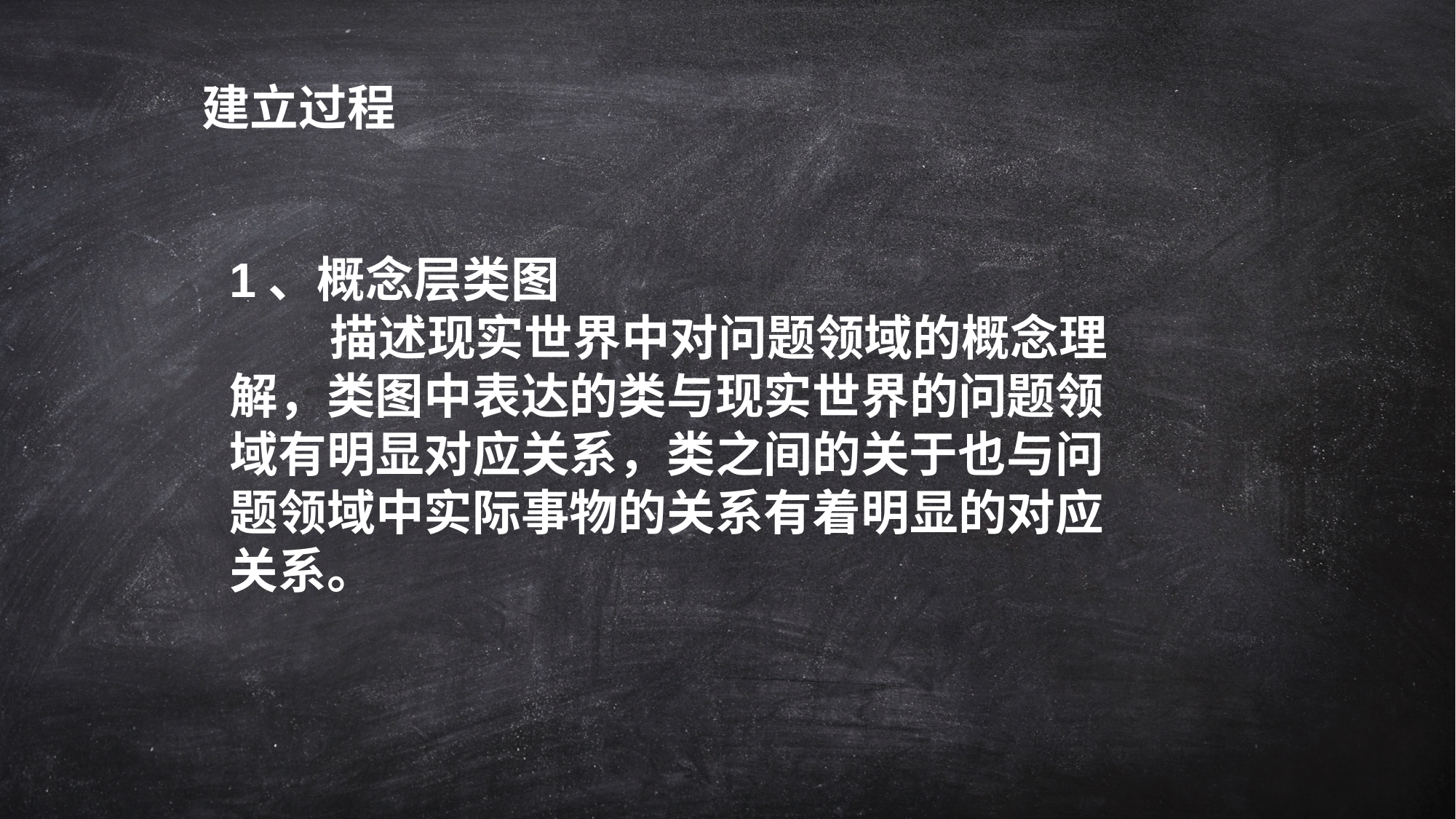

建立过程
1、概念层类图
        描述现实世界中对问题领域的概念理解，类图中表达的类与现实世界的问题领域有明显对应关系，类之间的关于也与问题领域中实际事物的关系有着明显的对应关系。